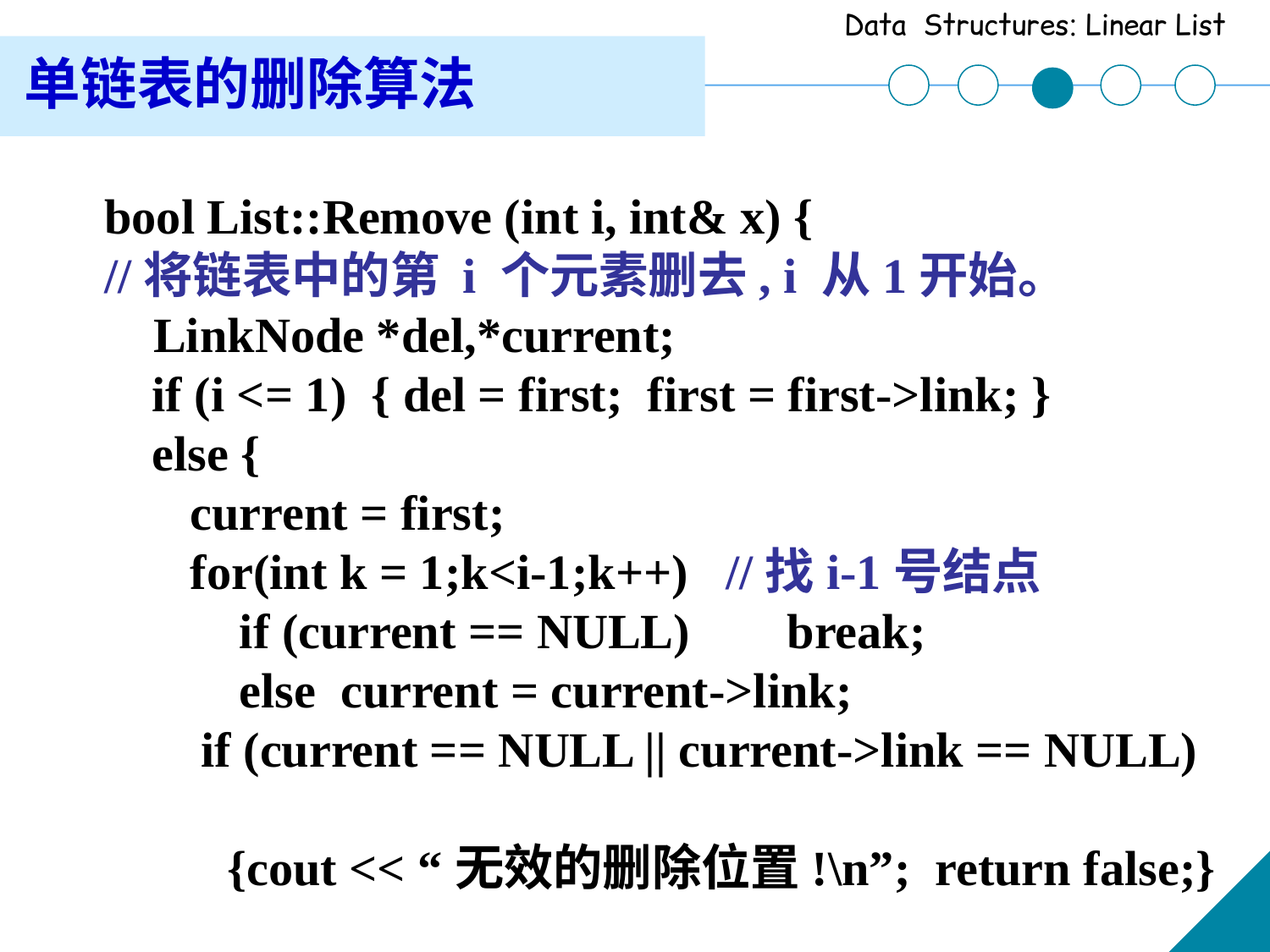

单链表的删除算法

bool List::Remove (int i, int& x) {
//将链表中的第 i 个元素删去, i 从1开始。
    LinkNode *del,*current;
	if (i <= 1)  { del = first;  first = first->link; }
	else {
       current = first;
       for(int k = 1;k<i-1;k++)   //找i-1号结点
           if (current == NULL)	break;
           else  current = current->link;
	    if (current == NULL || current->link == NULL)
          {cout << “无效的删除位置!\n”;  return false;}